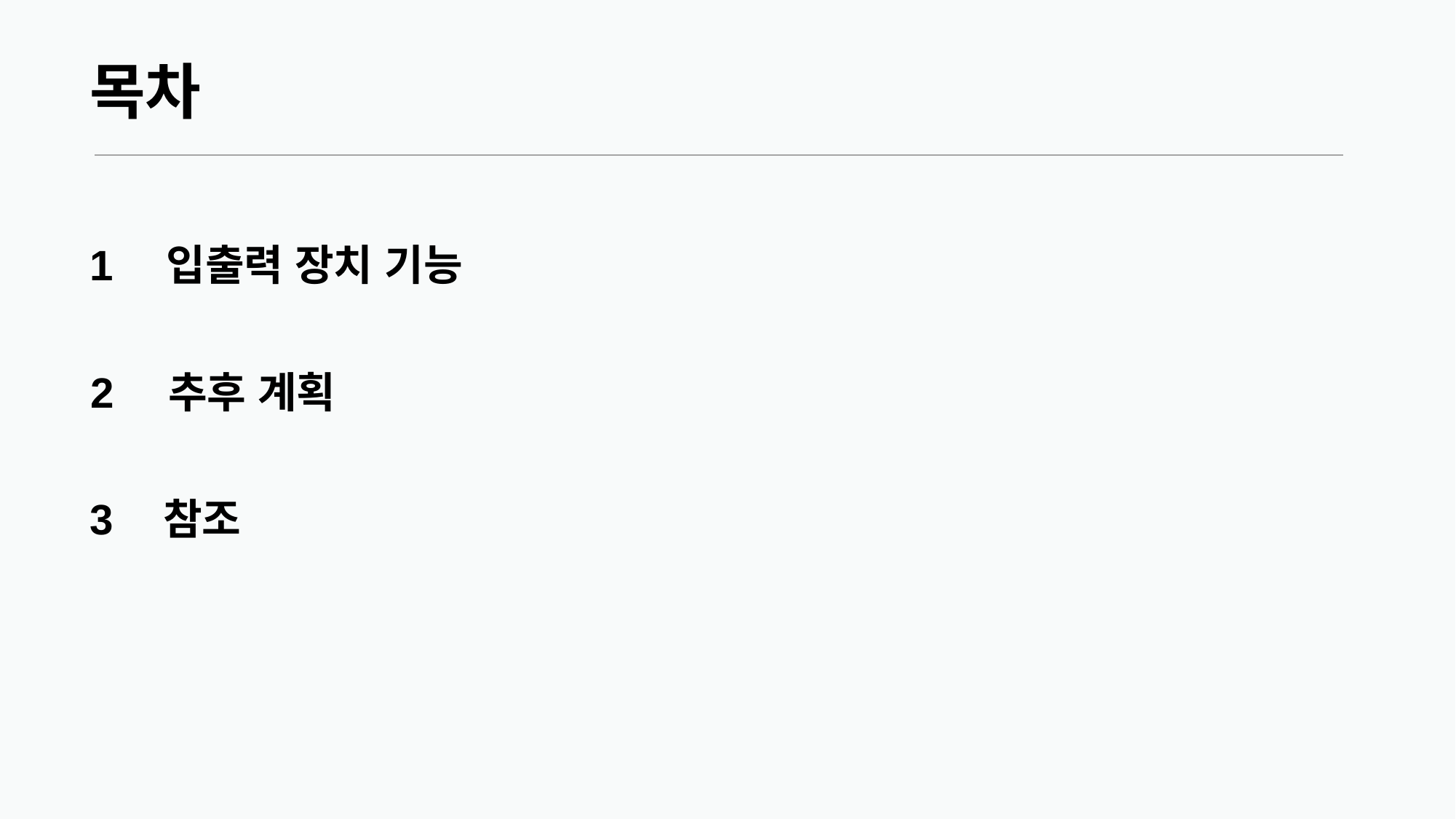

# 목차
1
입출력 장치 기능

2
추후 계획
3
참조